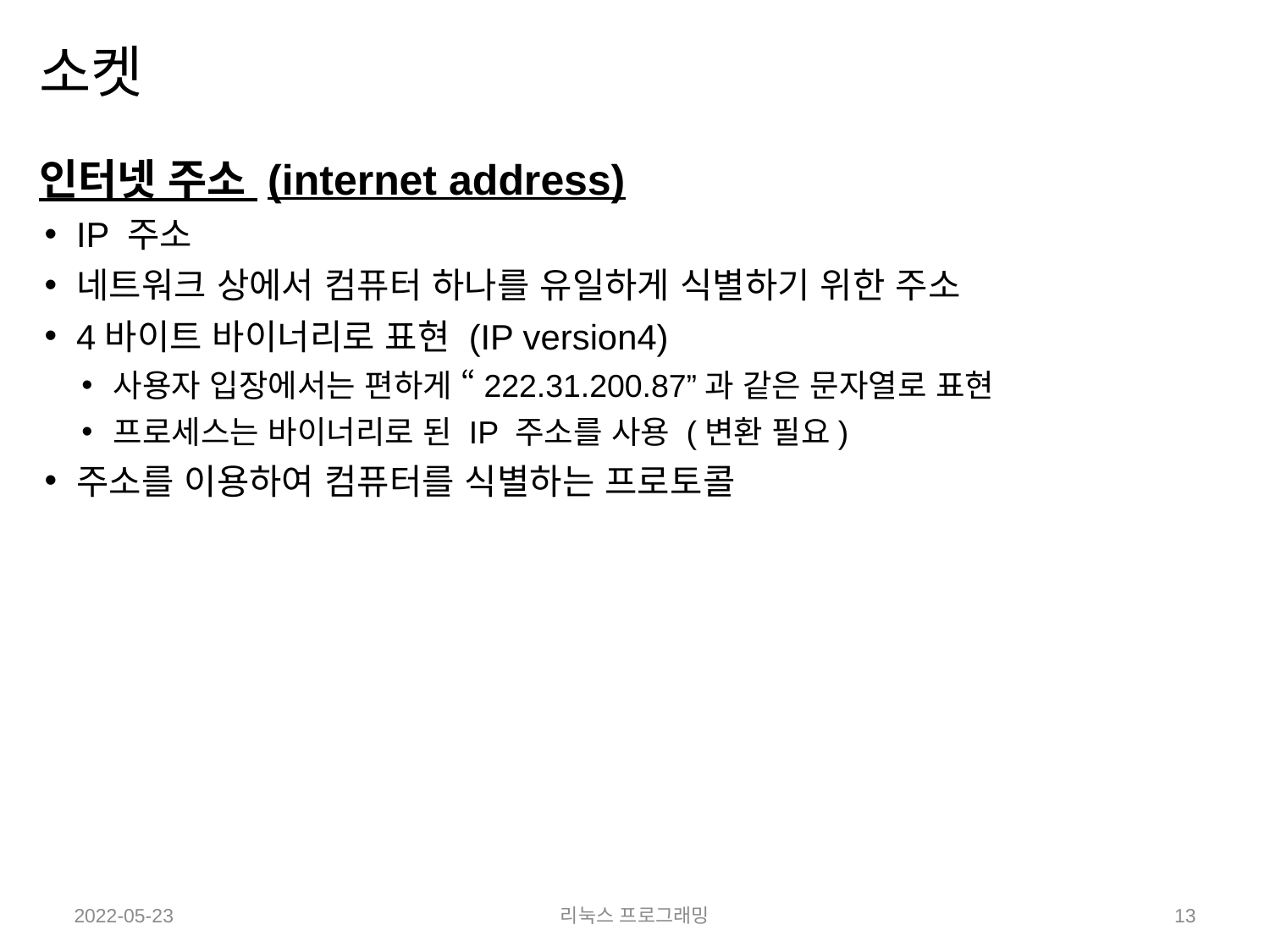

# 소켓
인터넷 주소 (internet address)
IP 주소
네트워크 상에서 컴퓨터 하나를 유일하게 식별하기 위한 주소
4바이트 바이너리로 표현 (IP version4)
사용자 입장에서는 편하게 “222.31.200.87”과 같은 문자열로 표현
프로세스는 바이너리로 된 IP 주소를 사용 (변환 필요)
주소를 이용하여 컴퓨터를 식별하는 프로토콜

2022-05-23
리눅스 프로그래밍
13